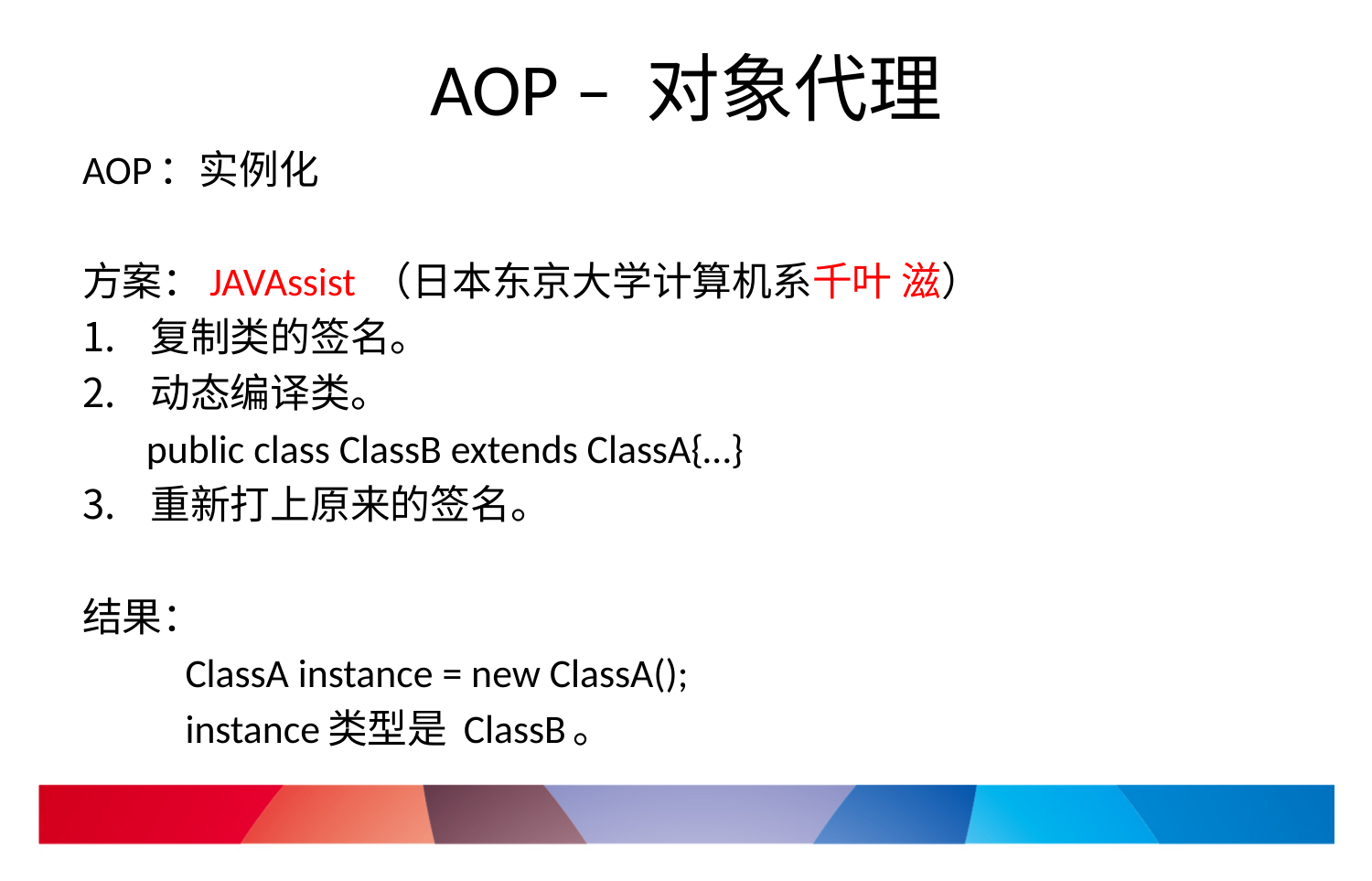

# AOP – 对象代理
AOP：实例化

方案：JAVAssist （日本东京大学计算机系千叶 滋）
复制类的签名。
动态编译类。
       public class ClassB extends ClassA{…}
重新打上原来的签名。

结果：
	ClassA instance = new ClassA();
	instance类型是 ClassB。